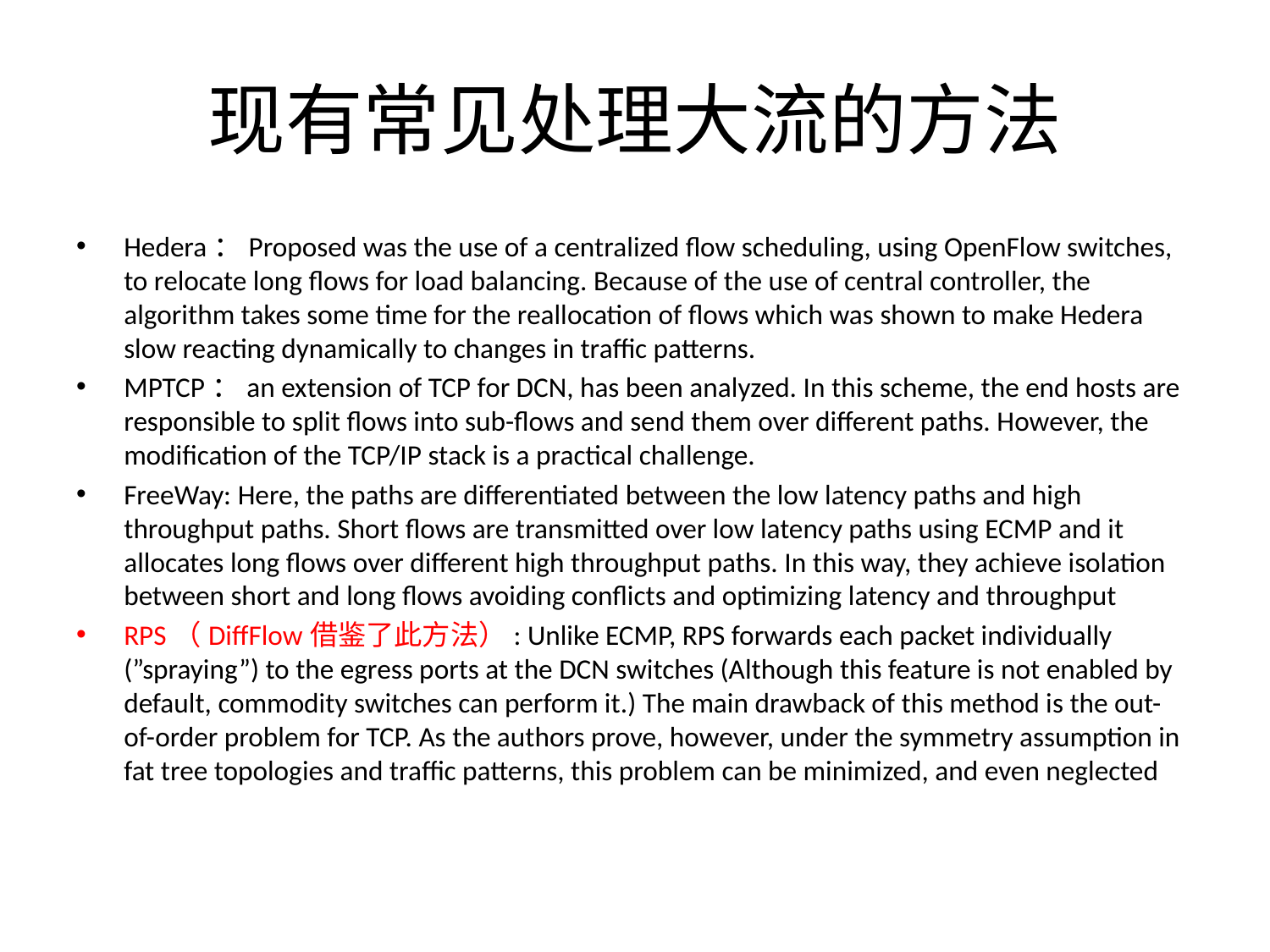

# 现有常见处理大流的方法
Hedera：Proposed was the use of a centralized flow scheduling, using OpenFlow switches, to relocate long flows for load balancing. Because of the use of central controller, the algorithm takes some time for the reallocation of flows which was shown to make Hedera slow reacting dynamically to changes in traffic patterns.
MPTCP：an extension of TCP for DCN, has been analyzed. In this scheme, the end hosts are responsible to split flows into sub-flows and send them over different paths. However, the modification of the TCP/IP stack is a practical challenge.
FreeWay: Here, the paths are differentiated between the low latency paths and high throughput paths. Short flows are transmitted over low latency paths using ECMP and it allocates long flows over different high throughput paths. In this way, they achieve isolation between short and long flows avoiding conflicts and optimizing latency and throughput
RPS（DiffFlow借鉴了此方法）: Unlike ECMP, RPS forwards each packet individually (”spraying”) to the egress ports at the DCN switches (Although this feature is not enabled by default, commodity switches can perform it.) The main drawback of this method is the out-of-order problem for TCP. As the authors prove, however, under the symmetry assumption in fat tree topologies and traffic patterns, this problem can be minimized, and even neglected